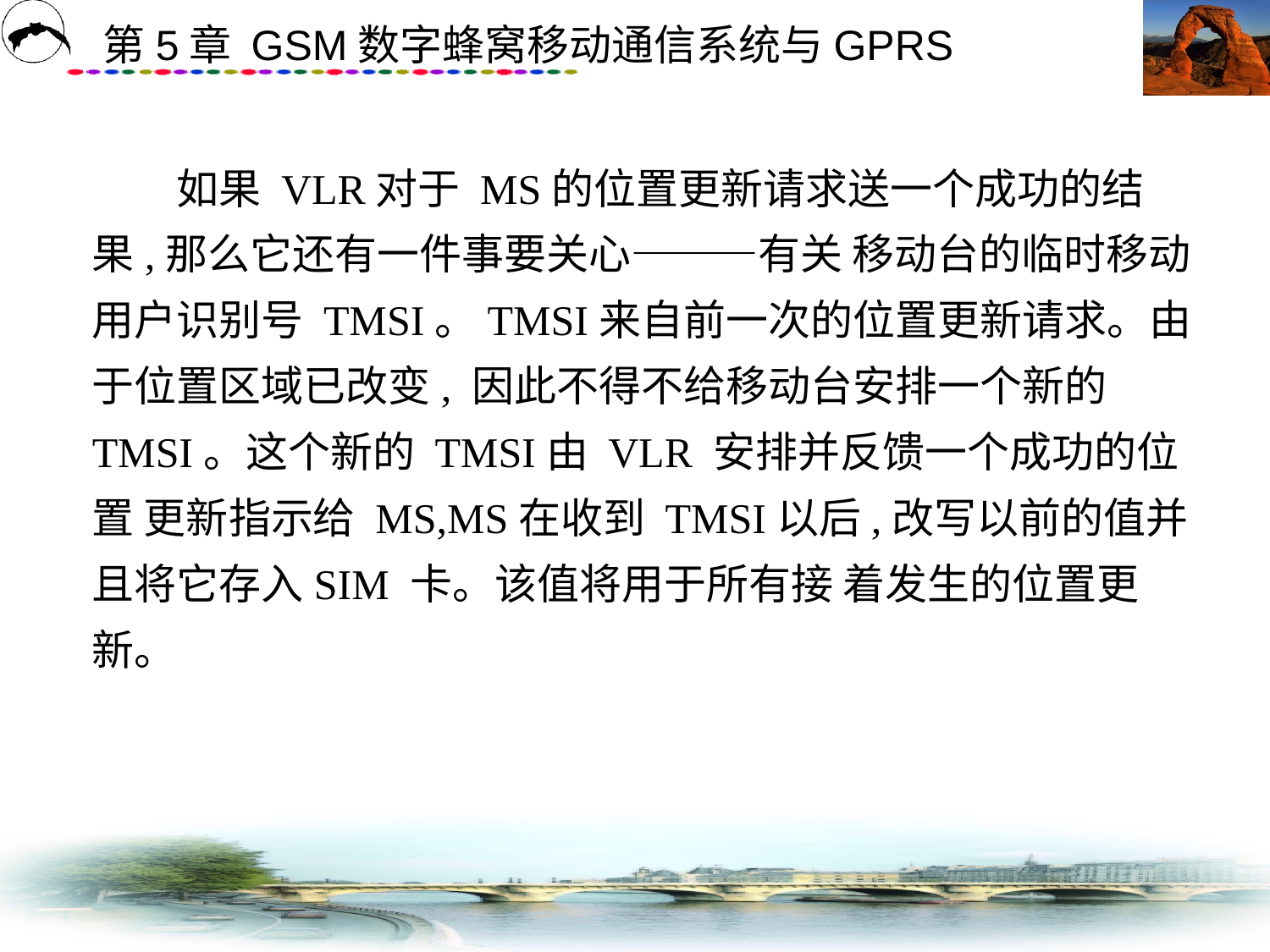

# 如果 VLR对于 MS的位置更新请求送一个成功的结果,那么它还有一件事要关心———有关 移动台的临时移动用户识别号 TMSI。TMSI来自前一次的位置更新请求。由于位置区域已改变, 因此不得不给移动台安排一个新的 TMSI。这个新的 TMSI由 VLR 安排并反馈一个成功的位置 更新指示给 MS,MS在收到 TMSI以后,改写以前的值并且将它存入SIM 卡。该值将用于所有接 着发生的位置更新。